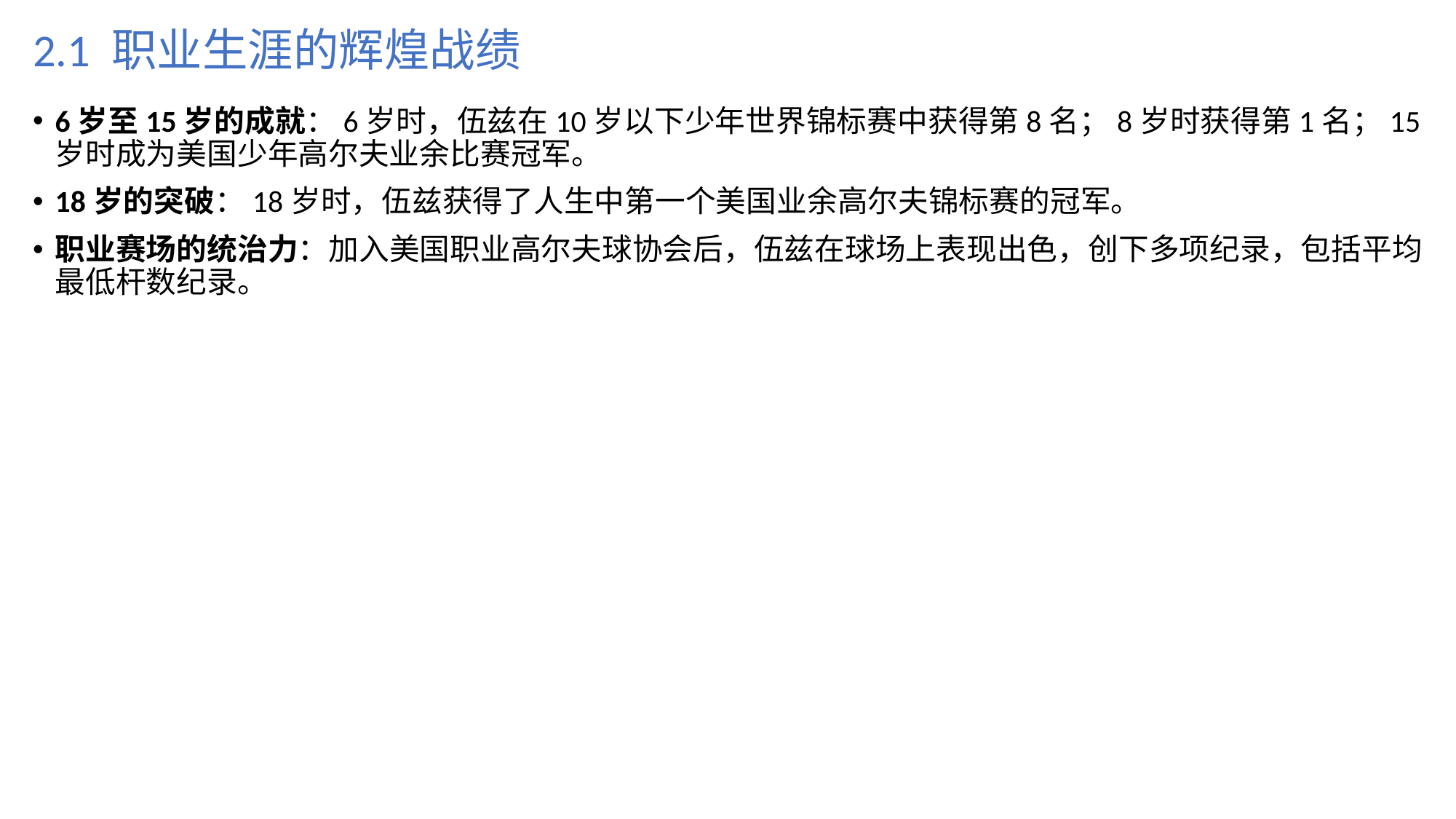

# 2.1 职业生涯的辉煌战绩
6岁至15岁的成就：6岁时，伍兹在10岁以下少年世界锦标赛中获得第8名；8岁时获得第1名；15岁时成为美国少年高尔夫业余比赛冠军。
18岁的突破：18岁时，伍兹获得了人生中第一个美国业余高尔夫锦标赛的冠军。
职业赛场的统治力：加入美国职业高尔夫球协会后，伍兹在球场上表现出色，创下多项纪录，包括平均最低杆数纪录。